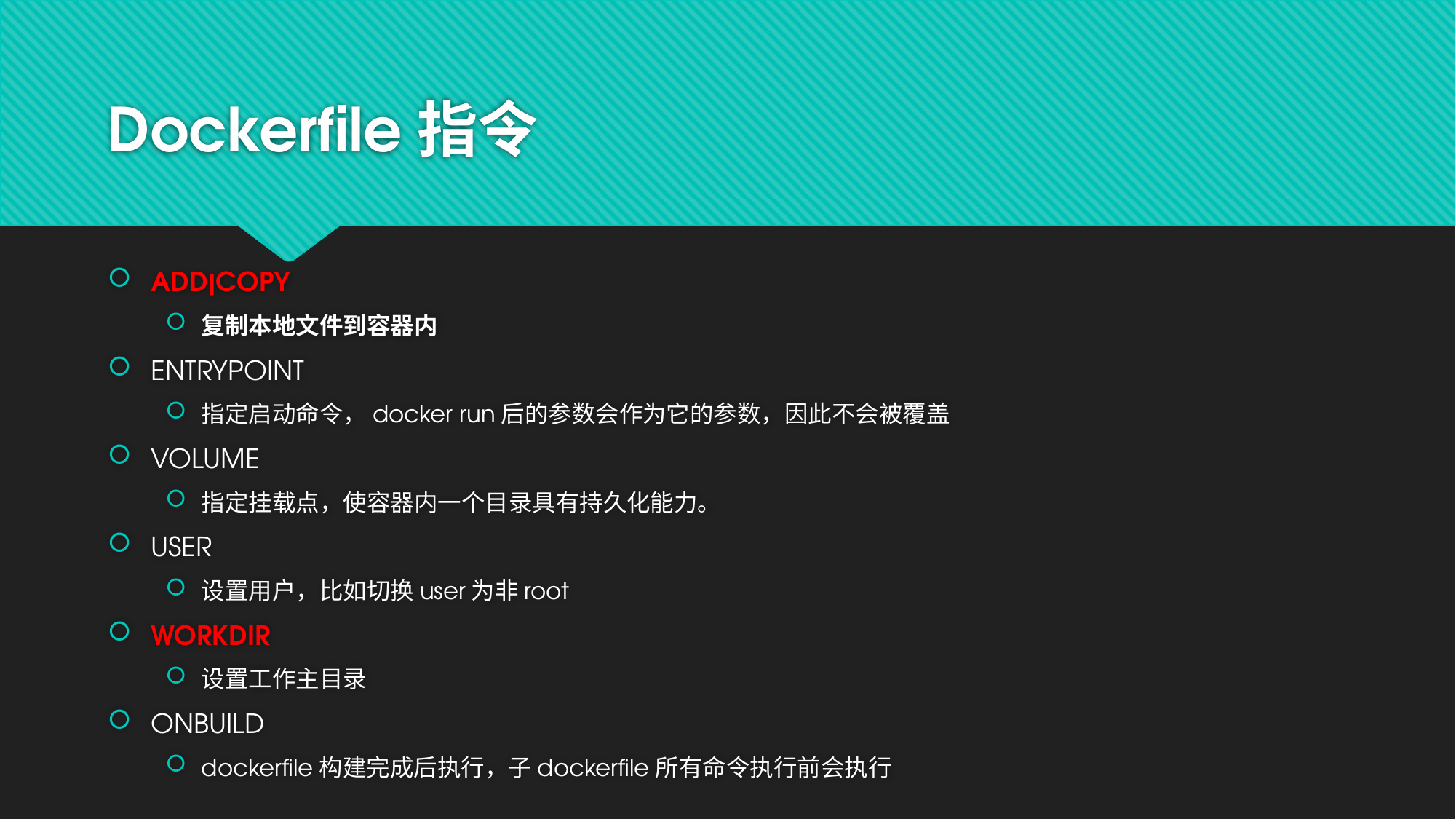

# Dockerfile指令
ADD|COPY
复制本地文件到容器内
ENTRYPOINT
指定启动命令，docker run后的参数会作为它的参数，因此不会被覆盖
VOLUME
指定挂载点，使容器内一个目录具有持久化能力。
USER
设置用户，比如切换user为非root
WORKDIR
设置工作主目录
ONBUILD
dockerfile构建完成后执行，子dockerfile所有命令执行前会执行